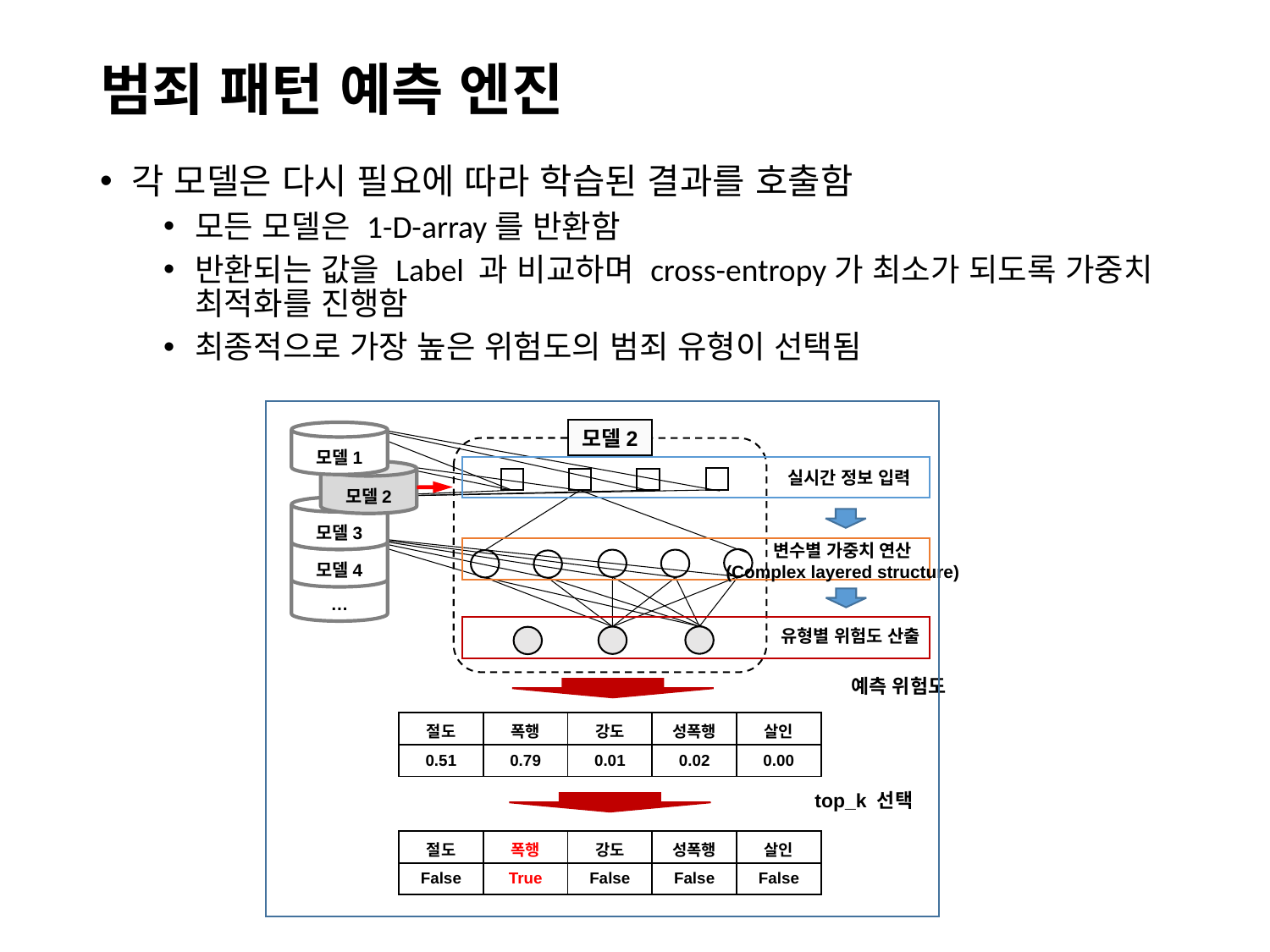

# 범죄 패턴 예측 엔진
각 모델은 다시 필요에 따라 학습된 결과를 호출함
모든 모델은 1-D-array를 반환함
반환되는 값을 Label 과 비교하며 cross-entropy가 최소가 되도록 가중치 최적화를 진행함
최종적으로 가장 높은 위험도의 범죄 유형이 선택됨

모델2
모델1

실시간 정보 입력
모델2

모델3

변수별 가중치 연산
(Complex layered structure)
모델4

…

유형별 위험도 산출

		예측 위험도
| 절도 | 폭행 | 강도 | 성폭행 | 살인 |
| --- | --- | --- | --- | --- |
| 0.51 | 0.79 | 0.01 | 0.02 | 0.00 |
				top_k 선택
| 절도 | 폭행 | 강도 | 성폭행 | 살인 |
| --- | --- | --- | --- | --- |
| False | True | False | False | False |